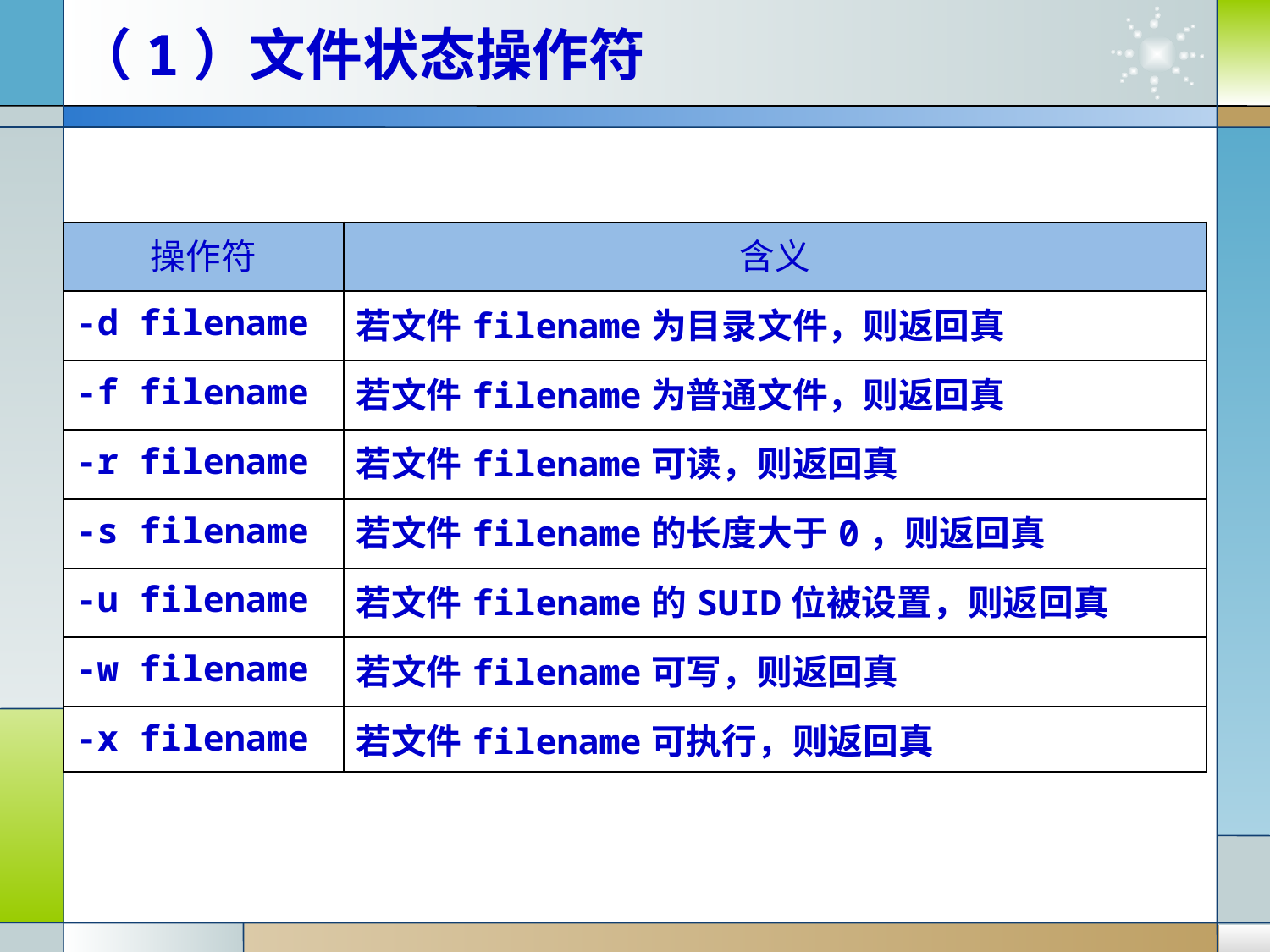

（1）文件状态操作符
| 操作符 | 含义 |
| --- | --- |
| -d filename | 若文件filename为目录文件，则返回真 |
| -f filename | 若文件filename为普通文件，则返回真 |
| -r filename | 若文件filename可读，则返回真 |
| -s filename | 若文件filename的长度大于0，则返回真 |
| -u filename | 若文件filename的SUID位被设置，则返回真 |
| -w filename | 若文件filename可写，则返回真 |
| -x filename | 若文件filename可执行，则返回真 |